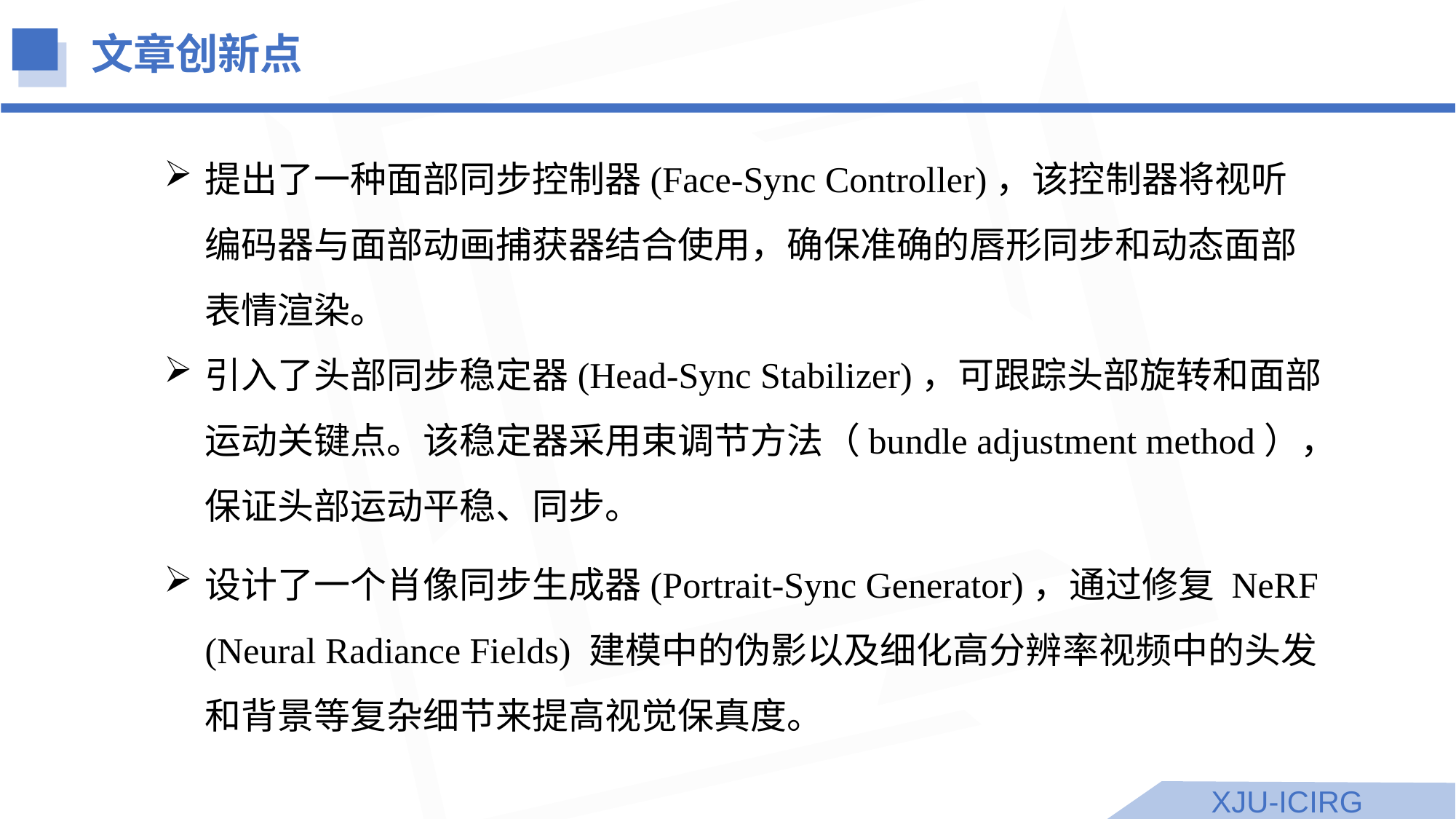

文章创新点

提出了一种面部同步控制器(Face-Sync Controller)，该控制器将视听编码器与面部动画捕获器结合使用，确保准确的唇形同步和动态面部表情渲染。
引入了头部同步稳定器(Head-Sync Stabilizer)，可跟踪头部旋转和面部运动关键点。该稳定器采用束调节方法（bundle adjustment method），保证头部运动平稳、同步。
设计了一个肖像同步生成器(Portrait-Sync Generator)，通过修复 NeRF (Neural Radiance Fields) 建模中的伪影以及细化高分辨率视频中的头发和背景等复杂细节来提高视觉保真度。
XJU-ICIRG